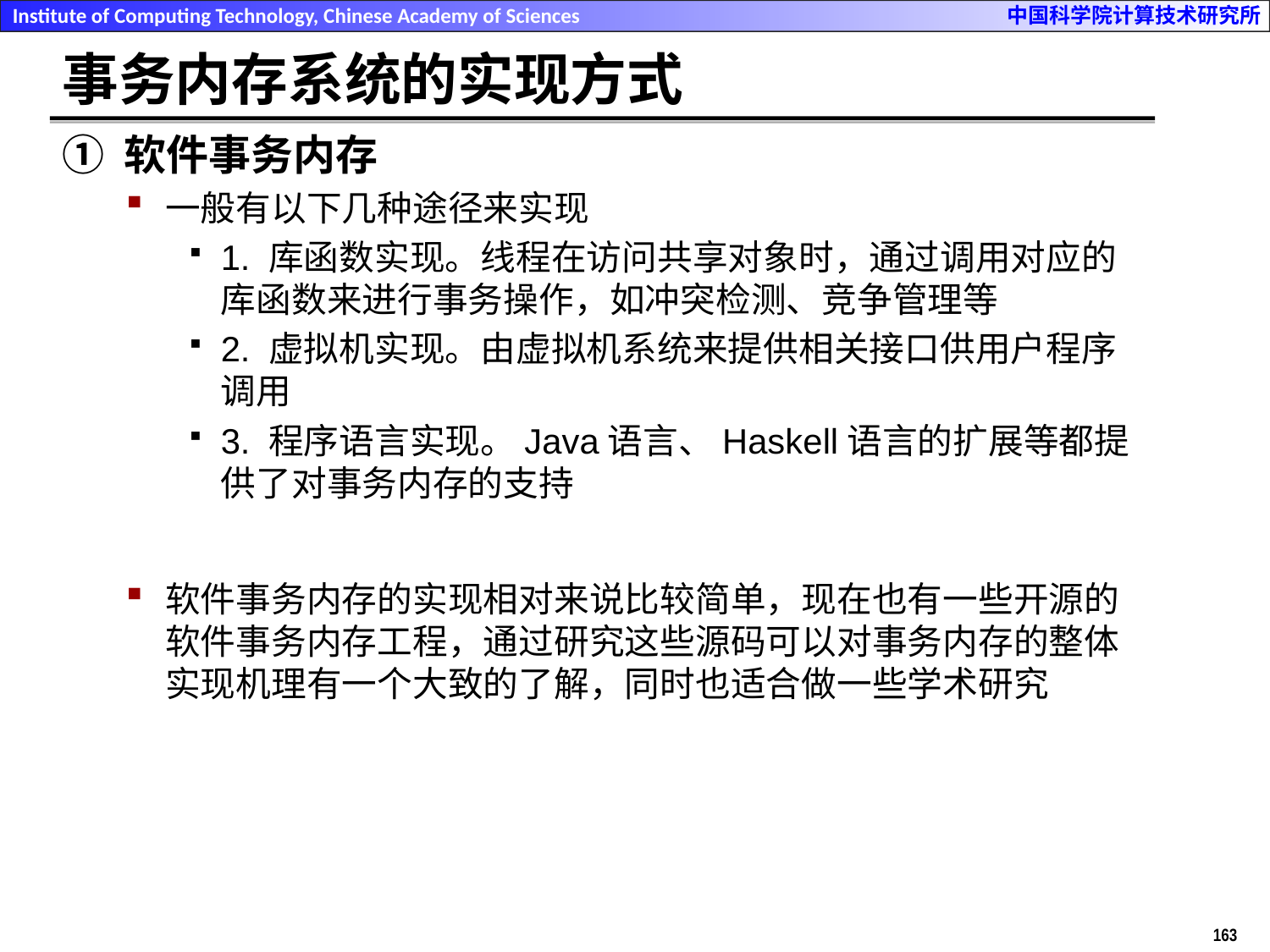

# 事务内存系统的实现方式
① 软件事务内存
一般有以下几种途径来实现
1. 库函数实现。线程在访问共享对象时，通过调用对应的库函数来进行事务操作，如冲突检测、竞争管理等
2. 虚拟机实现。由虚拟机系统来提供相关接口供用户程序调用
3. 程序语言实现。Java语言、Haskell语言的扩展等都提供了对事务内存的支持

软件事务内存的实现相对来说比较简单，现在也有一些开源的软件事务内存工程，通过研究这些源码可以对事务内存的整体实现机理有一个大致的了解，同时也适合做一些学术研究